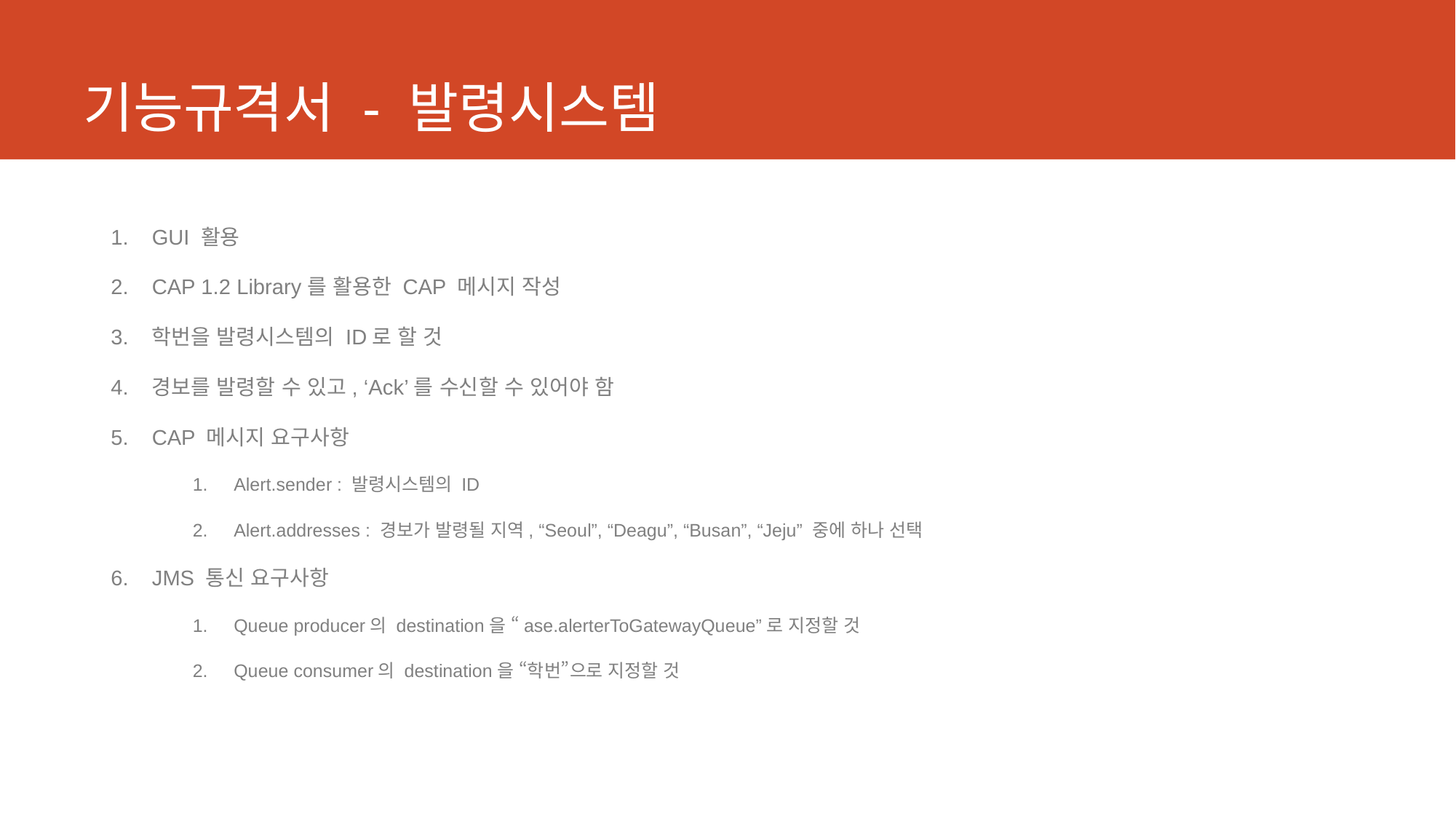

# 기능규격서 - 발령시스템
GUI 활용
CAP 1.2 Library를 활용한 CAP 메시지 작성
학번을 발령시스템의 ID로 할 것
경보를 발령할 수 있고, ‘Ack’를 수신할 수 있어야 함
CAP 메시지 요구사항
Alert.sender : 발령시스템의 ID
Alert.addresses : 경보가 발령될 지역, “Seoul”, “Deagu”, “Busan”, “Jeju” 중에 하나 선택
JMS 통신 요구사항
Queue producer의 destination을 “ase.alerterToGatewayQueue”로 지정할 것
Queue consumer의 destination을 “학번”으로 지정할 것